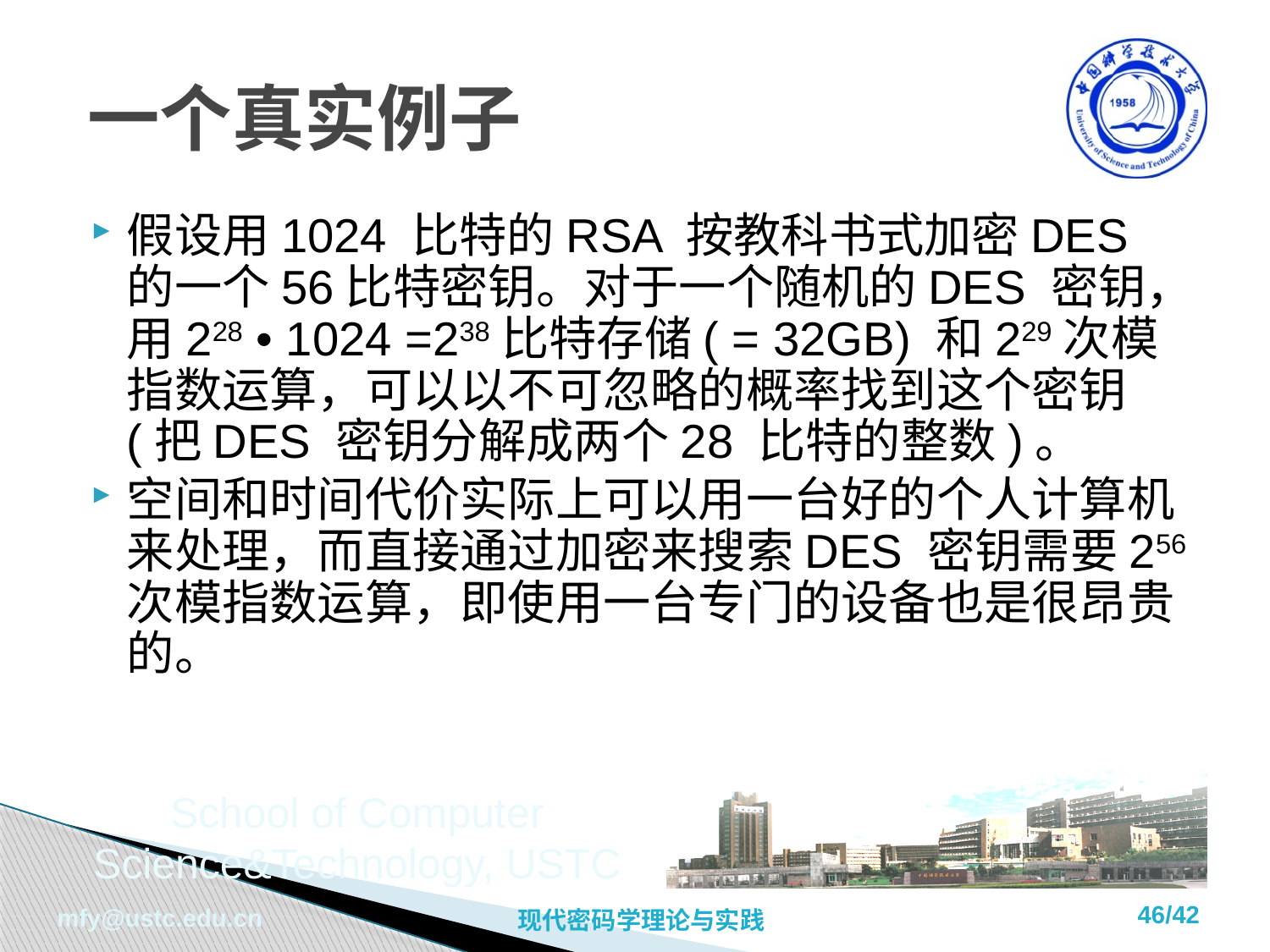

# 一个真实例子
假设用1024 比特的RSA 按教科书式加密DES 的一个56比特密钥。对于一个随机的DES 密钥，用228 • 1024 =238比特存储( = 32GB) 和229次模指数运算，可以以不可忽略的概率找到这个密钥(把DES 密钥分解成两个28 比特的整数)。
空间和时间代价实际上可以用一台好的个人计算机来处理，而直接通过加密来搜索DES 密钥需要256次模指数运算，即使用一台专门的设备也是很昂贵的。